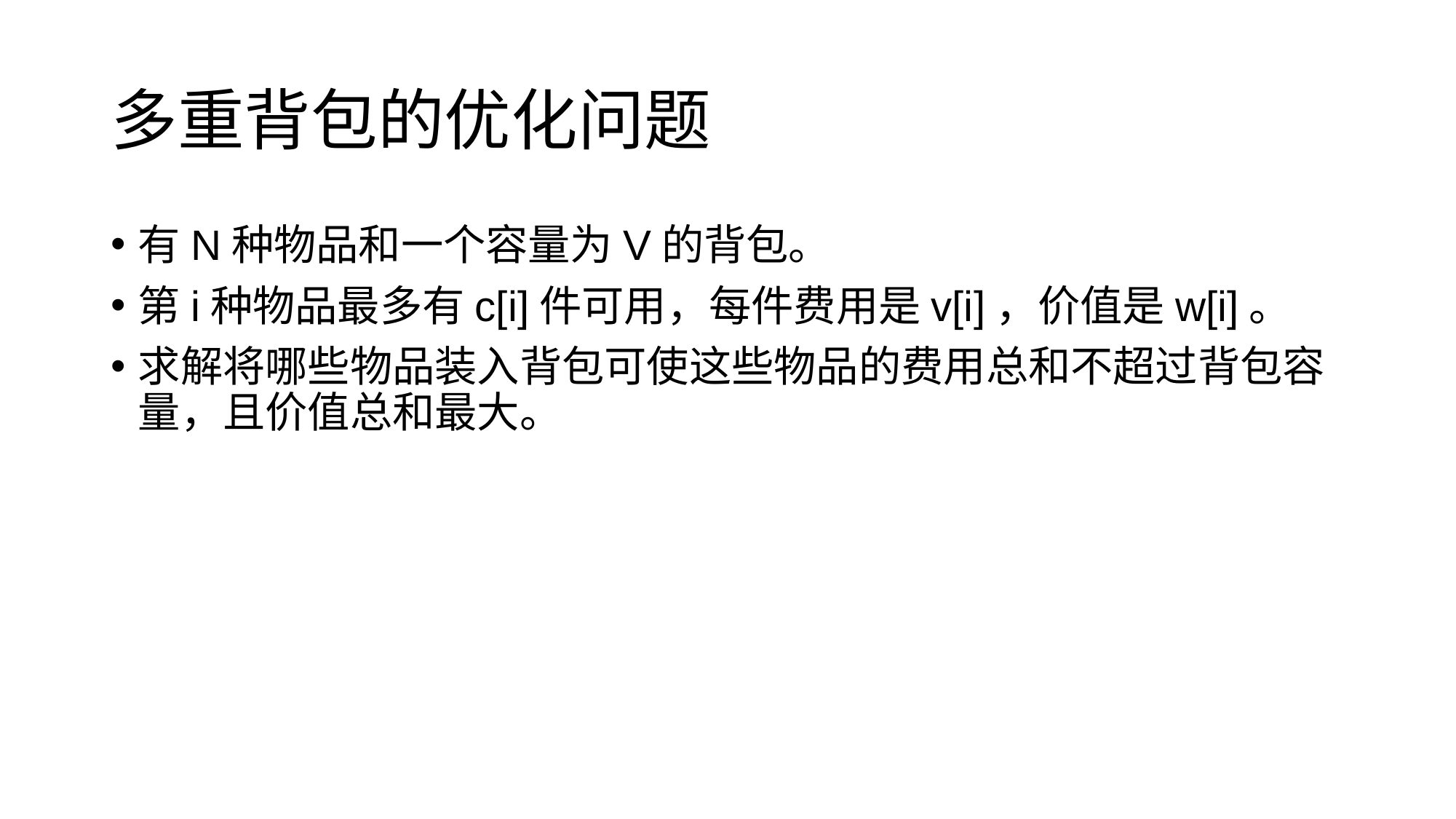

# 多重背包的优化问题
有N种物品和一个容量为V的背包。
第i种物品最多有c[i]件可用，每件费用是v[i]，价值是w[i]。
求解将哪些物品装入背包可使这些物品的费用总和不超过背包容量，且价值总和最大。